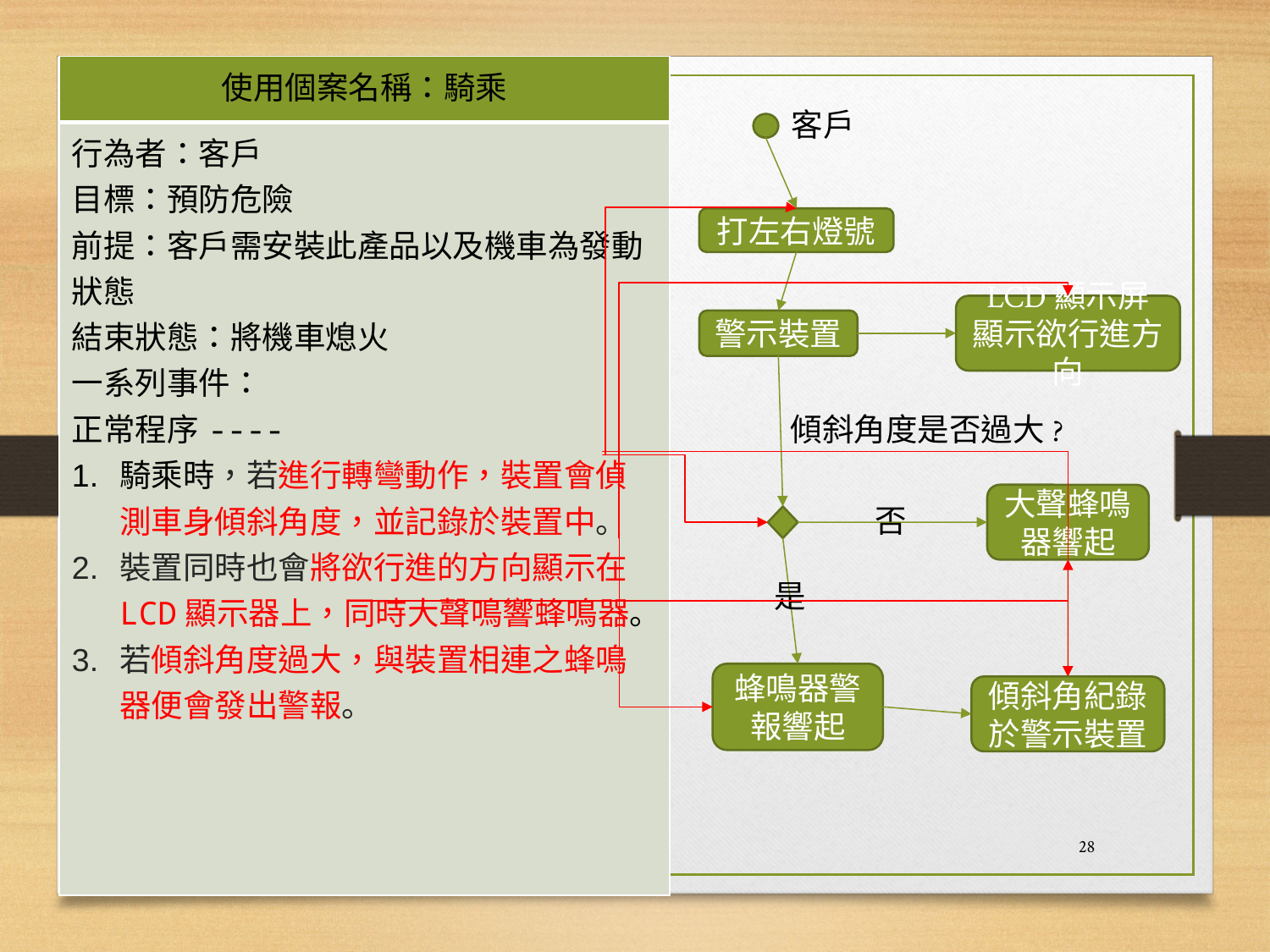

| 使用個案名稱：騎乘 |
| --- |
| 行為者：客戶 目標：預防危險 前提：客戶需安裝此產品以及機車為發動狀態 結束狀態：將機車熄火 一系列事件： 正常程序---- 騎乘時，若進行轉彎動作，裝置會偵測車身傾斜角度，並記錄於裝置中。 裝置同時也會將欲行進的方向顯示在LCD顯示器上，同時大聲鳴響蜂鳴器。 若傾斜角度過大，與裝置相連之蜂鳴器便會發出警報。 |
客戶

打左右燈號
LCD顯示屏顯示欲行進方向
警示裝置
傾斜角度是否過大?
大聲蜂鳴器響起
否

是
蜂鳴器警報響起
傾斜角紀錄於警示裝置
28